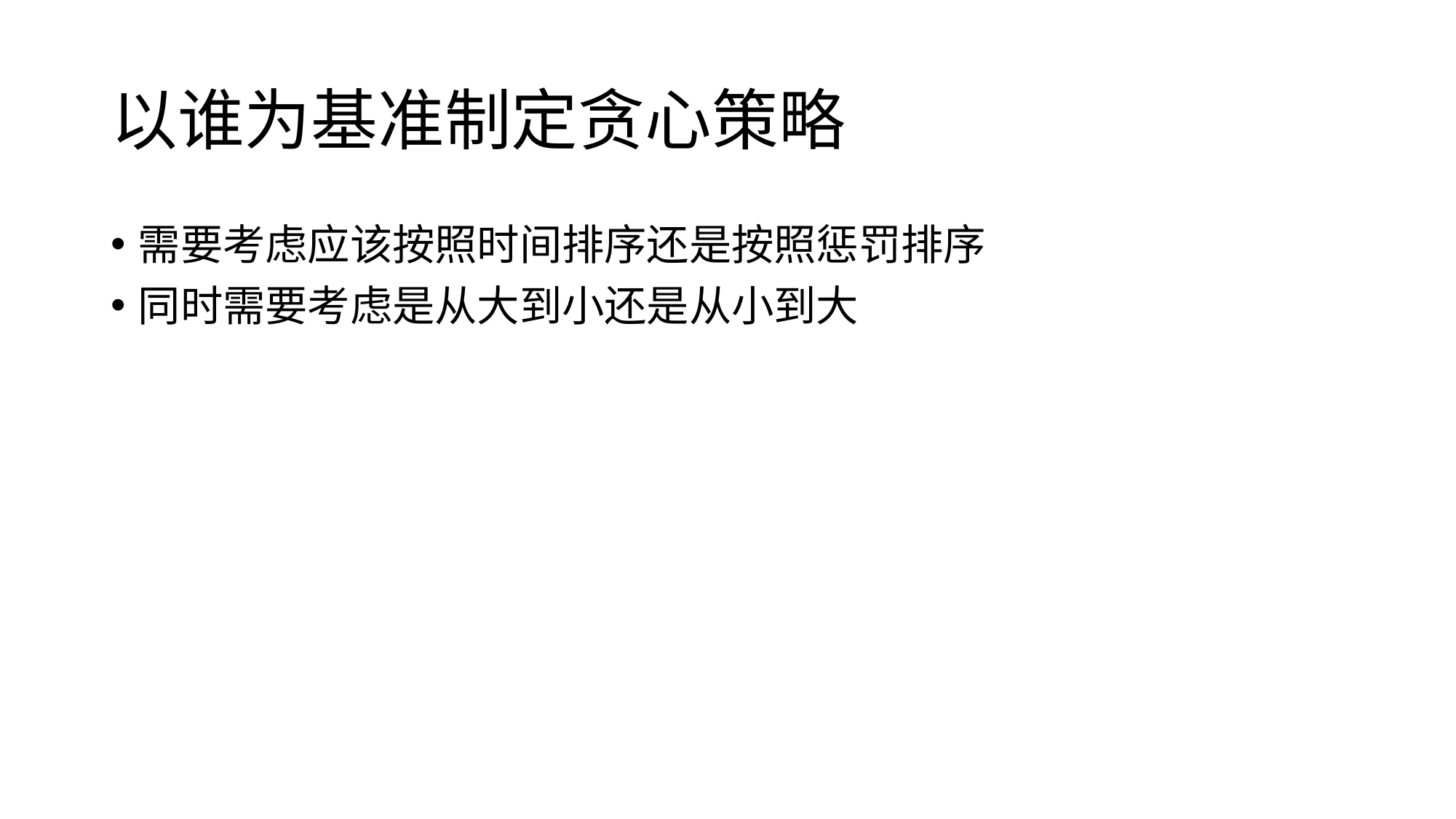

# 以谁为基准制定贪心策略
需要考虑应该按照时间排序还是按照惩罚排序
同时需要考虑是从大到小还是从小到大